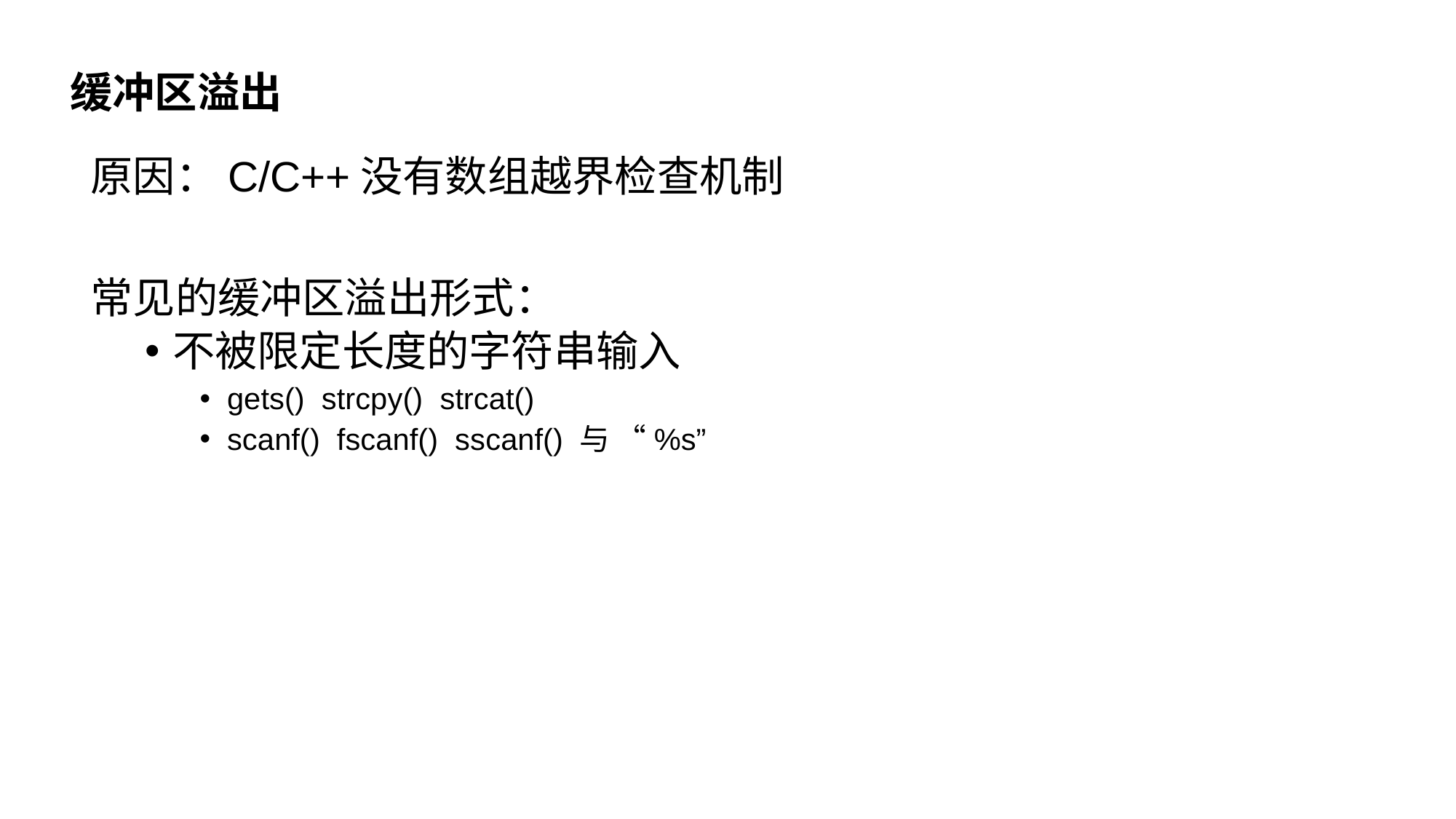

缓冲区溢出
原因：C/C++没有数组越界检查机制

常见的缓冲区溢出形式：
不被限定长度的字符串输入
gets()  strcpy()  strcat()
scanf()  fscanf()  sscanf() 与 “%s”